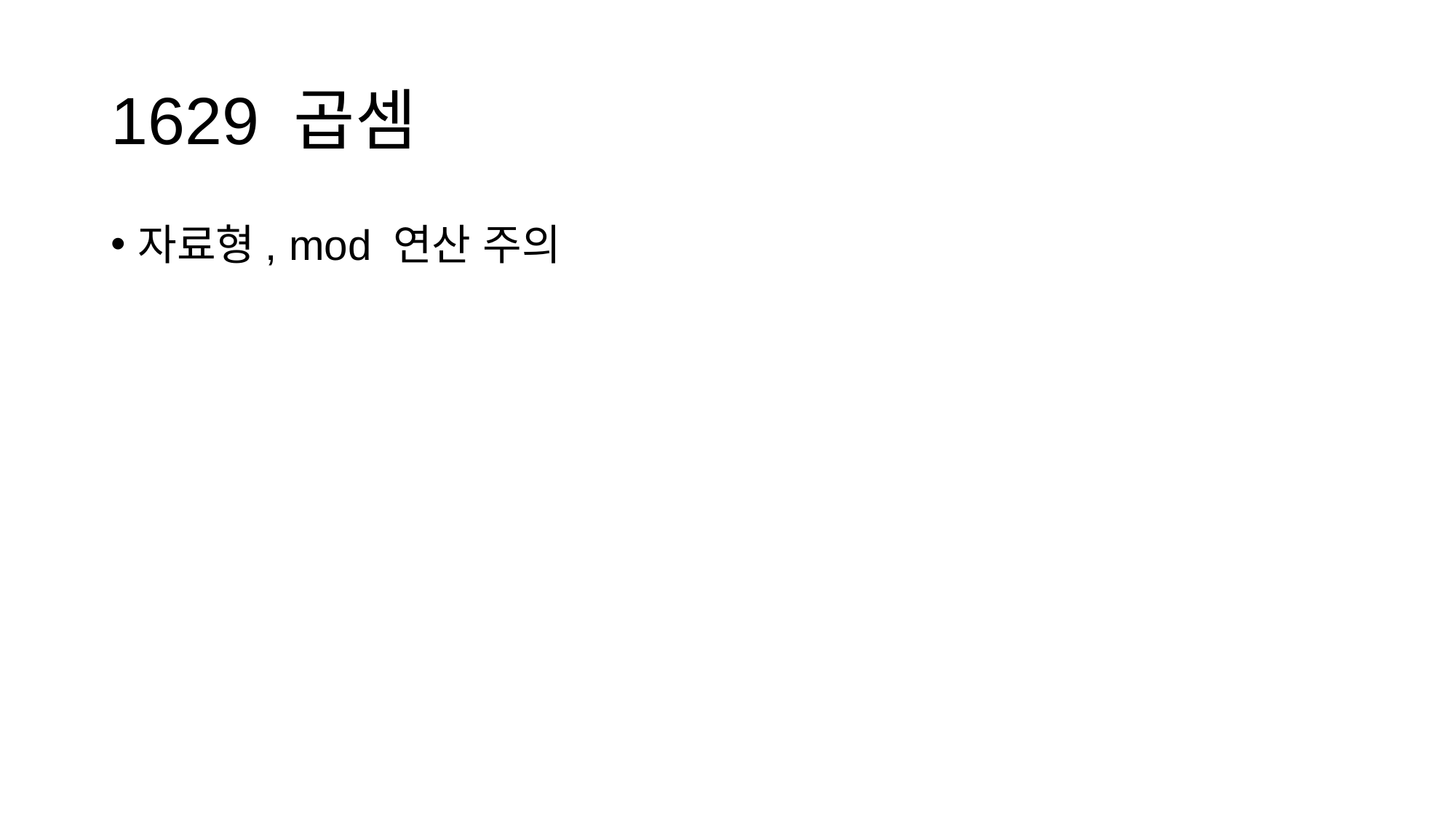

# 1629 곱셈
자료형, mod 연산 주의